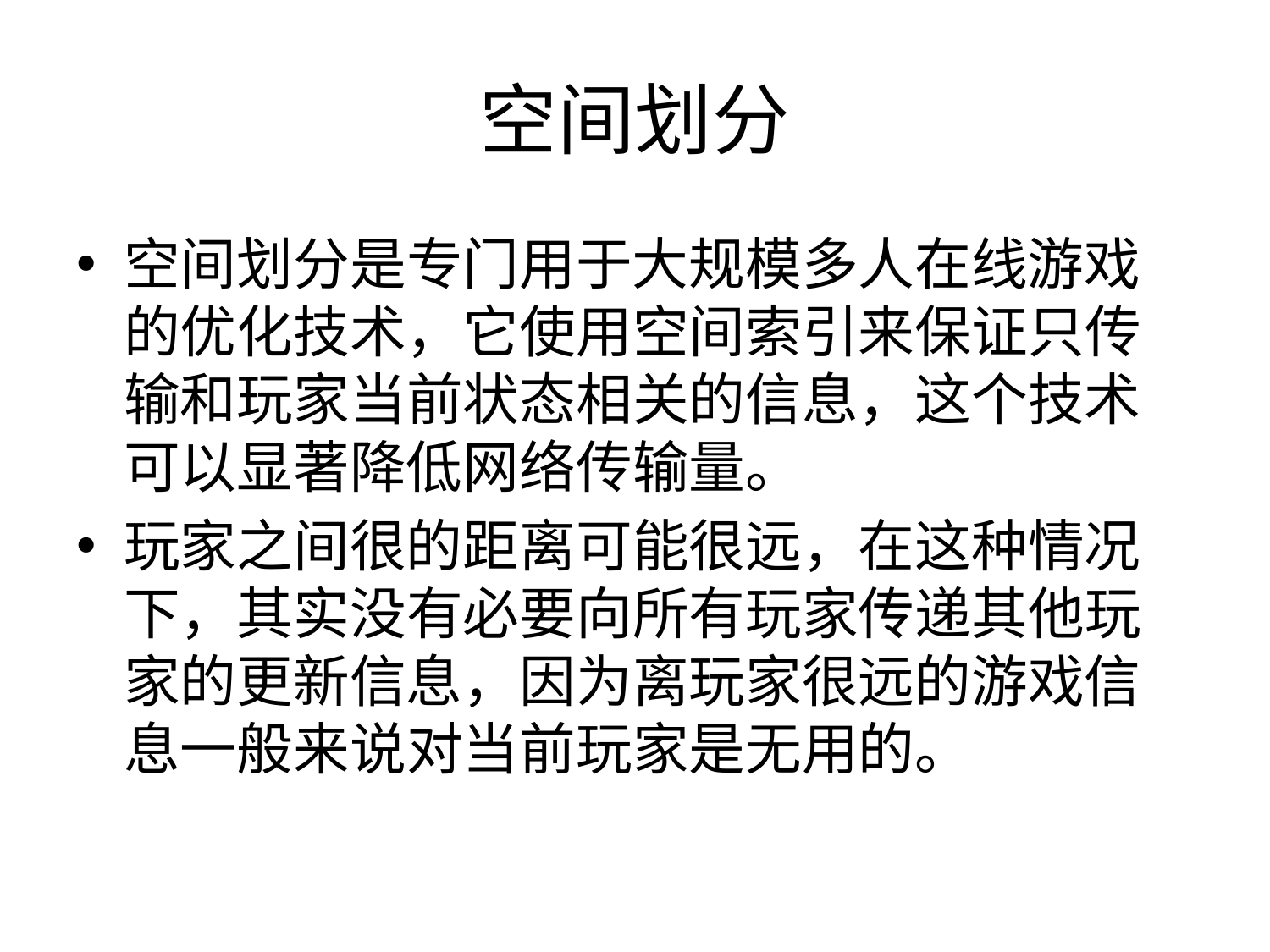

# 空间划分
空间划分是专门用于大规模多人在线游戏的优化技术，它使用空间索引来保证只传输和玩家当前状态相关的信息，这个技术可以显著降低网络传输量。
玩家之间很的距离可能很远，在这种情况下，其实没有必要向所有玩家传递其他玩家的更新信息，因为离玩家很远的游戏信息一般来说对当前玩家是无用的。